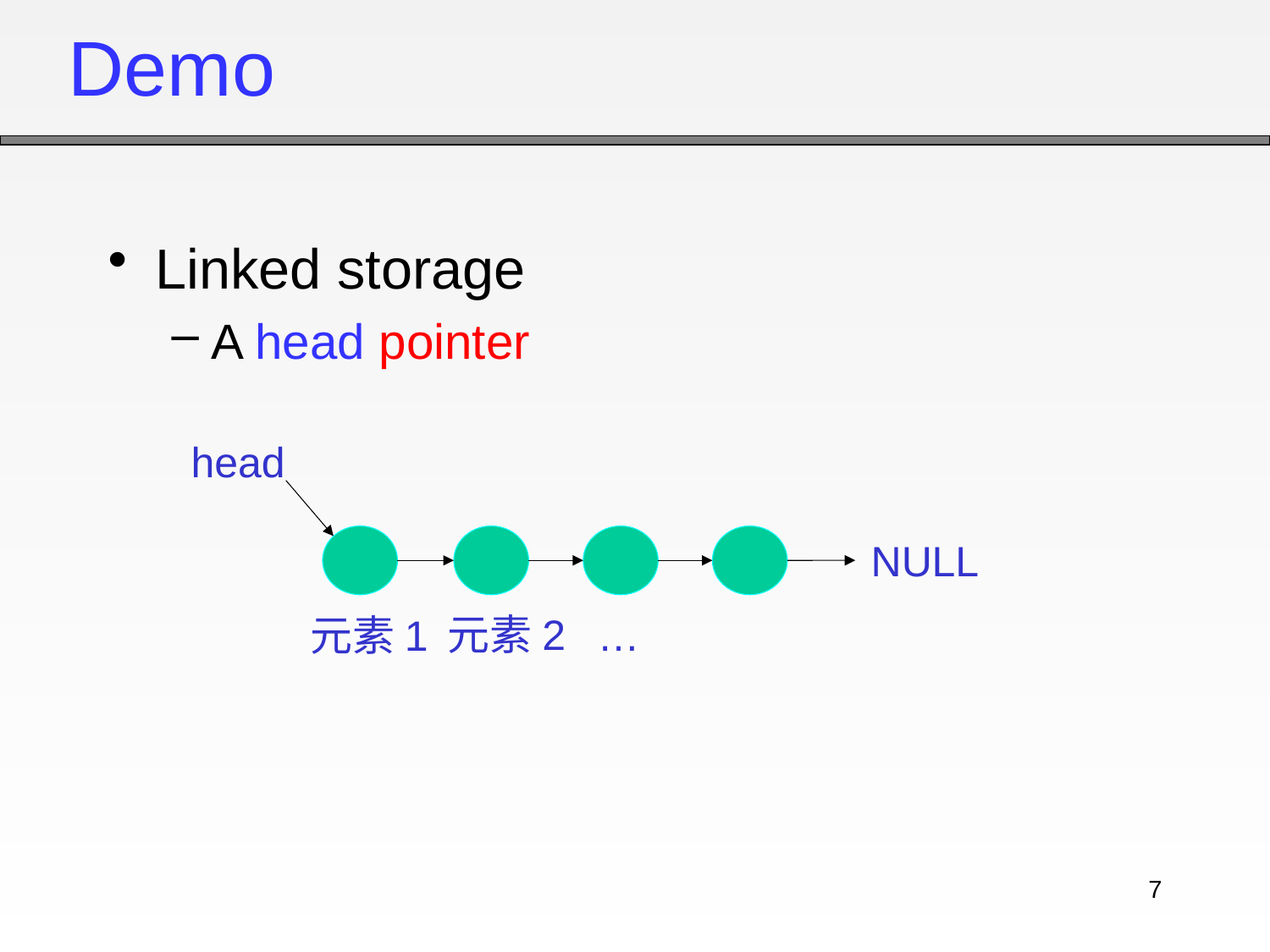

# Demo
Linked storage
A head pointer
head

NULL
元素2
元素1
…
7